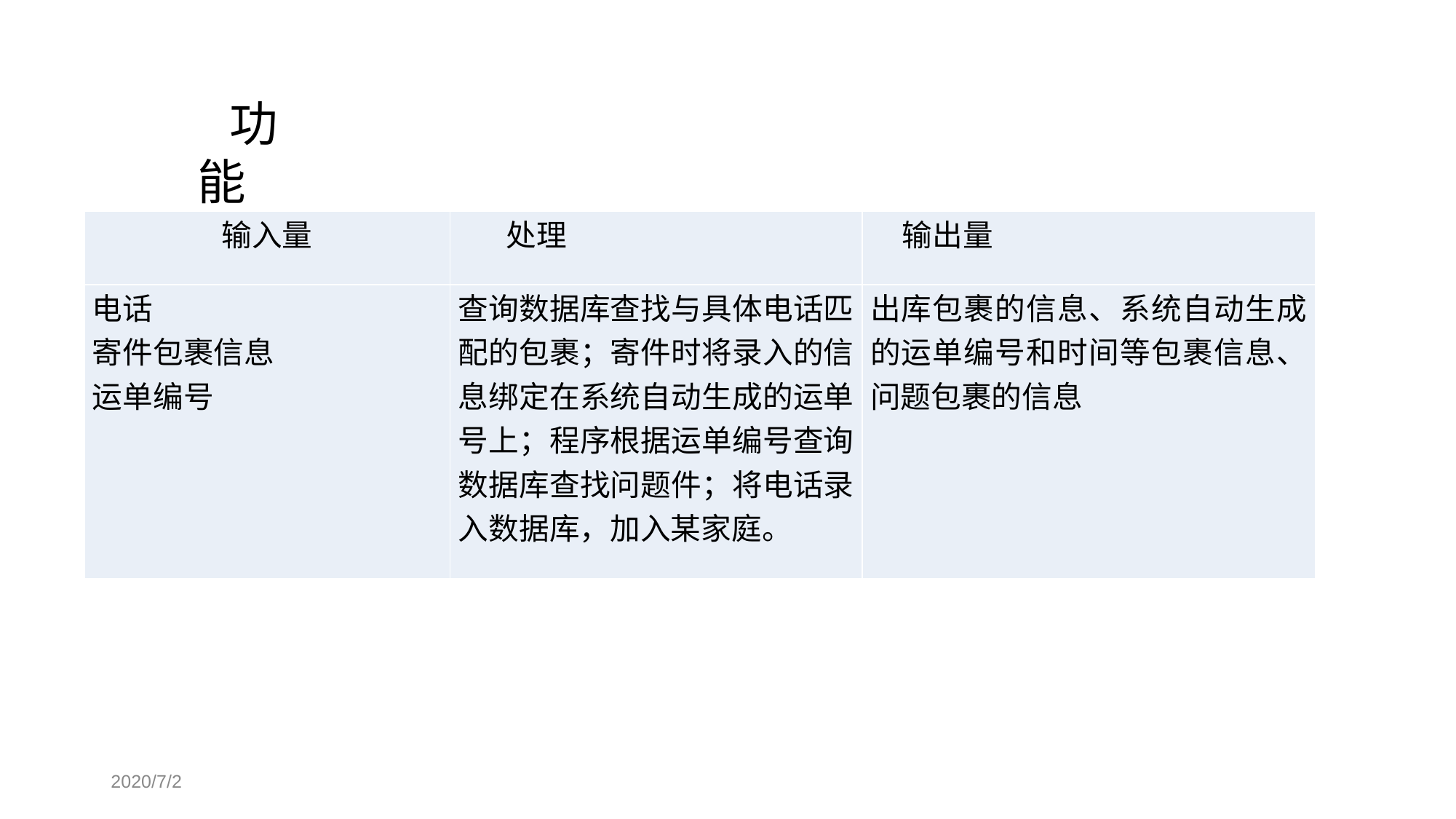

功能
| 输入量 | 处理 | 输出量 |
| --- | --- | --- |
| 电话 寄件包裹信息 运单编号 | 查询数据库查找与具体电话匹配的包裹；寄件时将录入的信息绑定在系统自动生成的运单号上；程序根据运单编号查询数据库查找问题件；将电话录入数据库，加入某家庭。 | 出库包裹的信息、系统自动生成的运单编号和时间等包裹信息、问题包裹的信息 |
2020/7/2